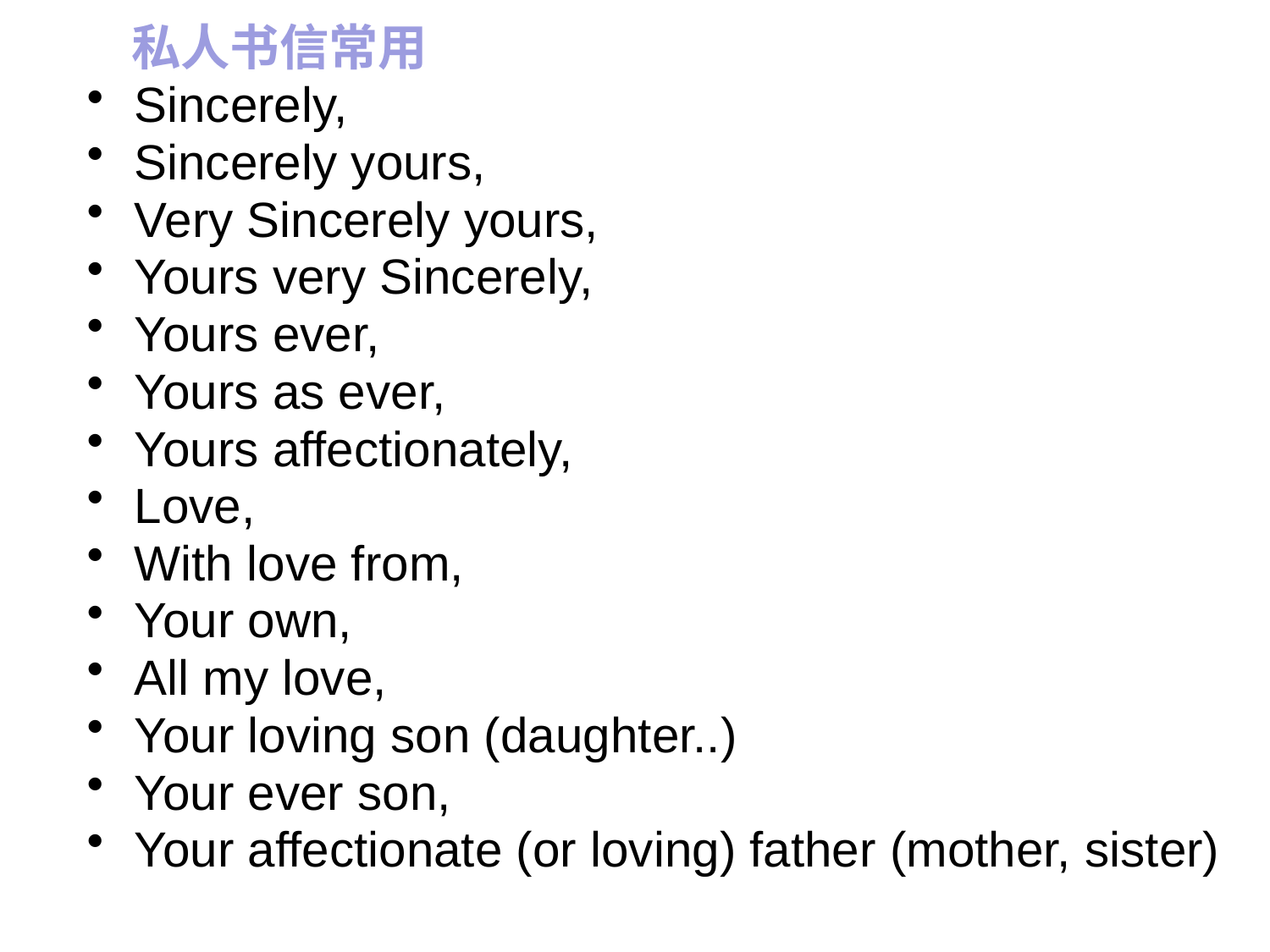

私人书信常用
Sincerely,
Sincerely yours,
Very Sincerely yours,
Yours very Sincerely,
Yours ever,
Yours as ever,
Yours affectionately,
Love,
With love from,
Your own,
All my love,
Your loving son (daughter..)
Your ever son,
Your affectionate (or loving) father (mother, sister)